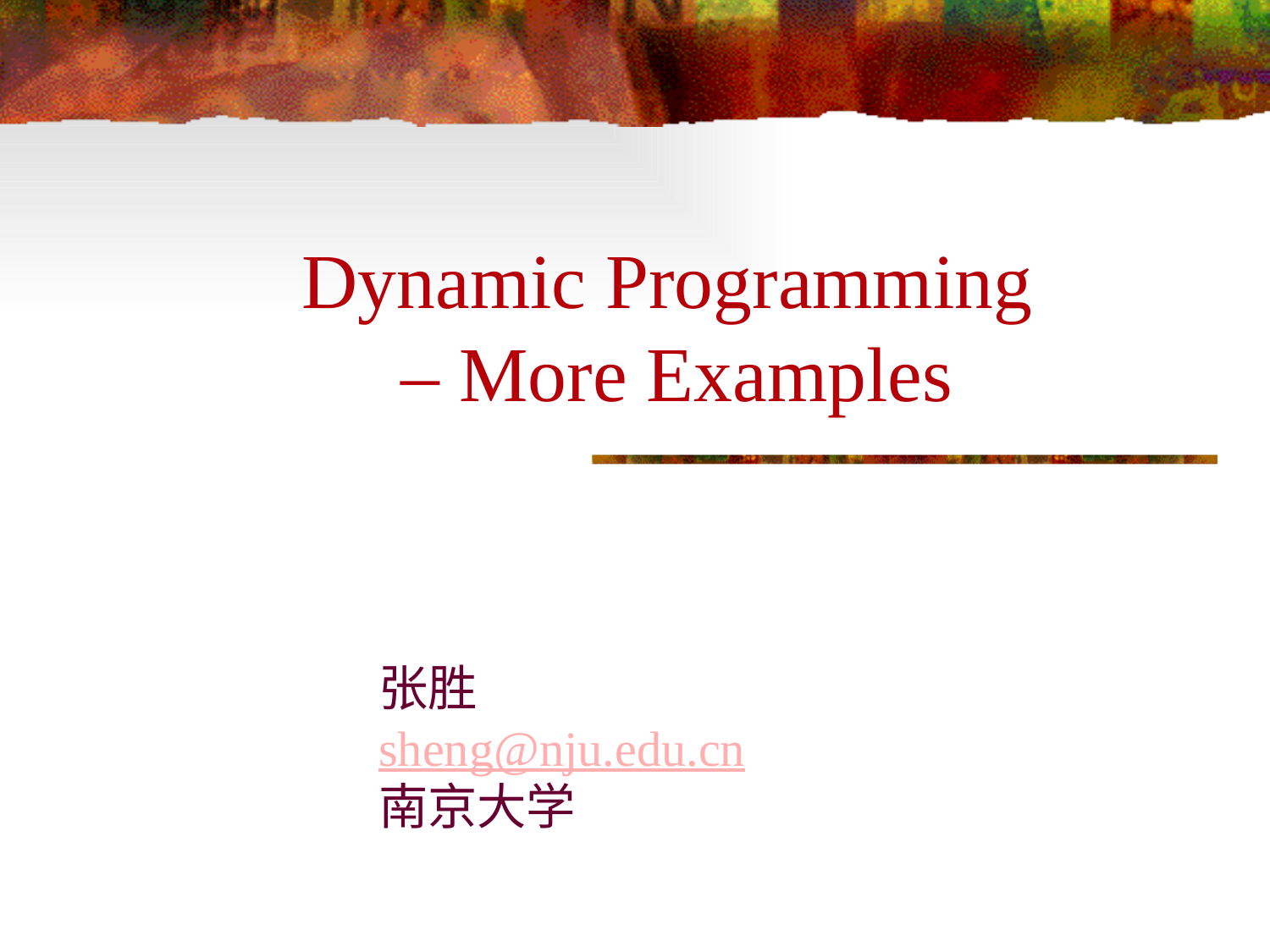

# Dynamic Programming – More Examples
张胜
sheng@nju.edu.cn
南京大学